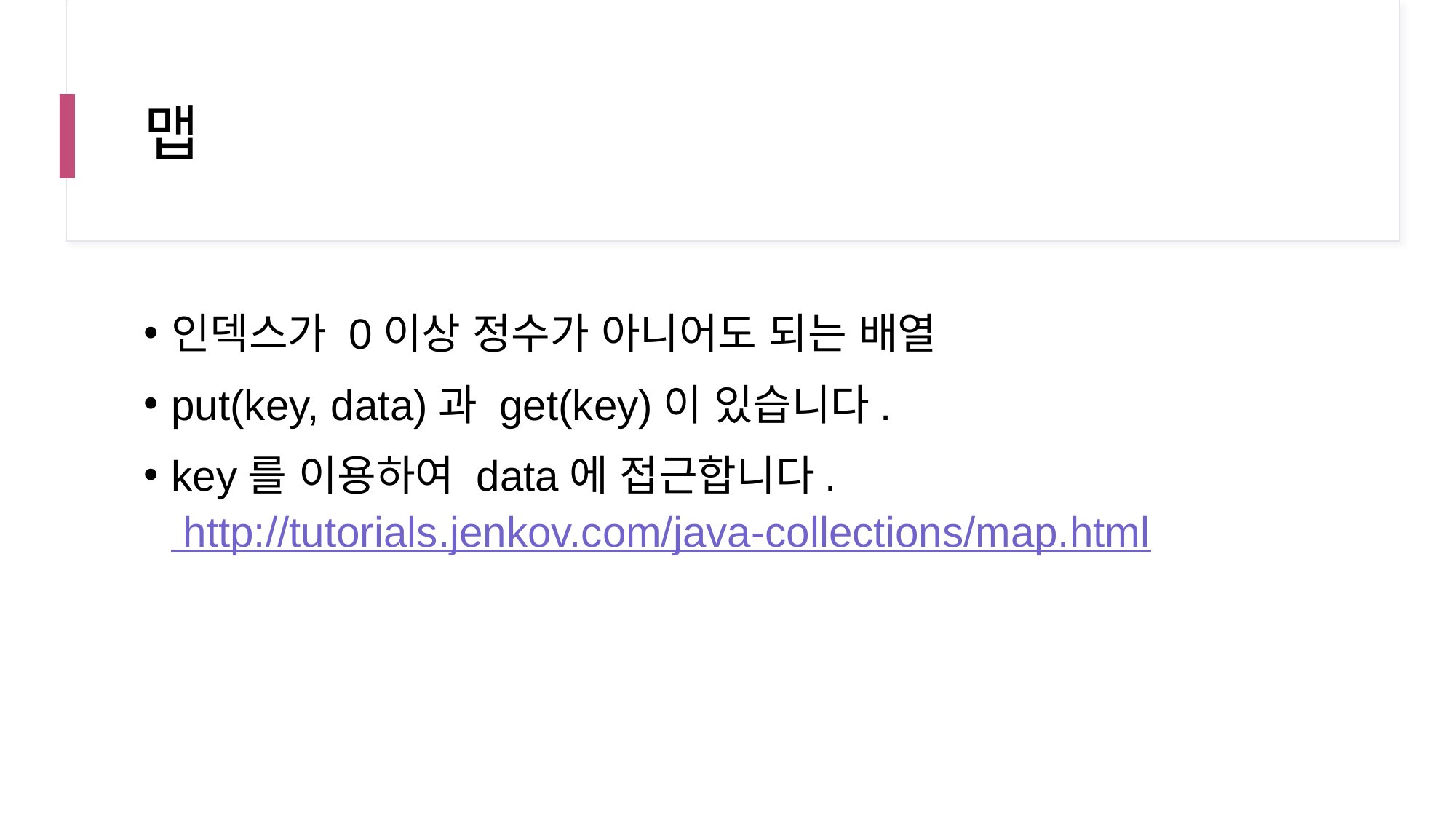

# 맵
인덱스가 0이상 정수가 아니어도 되는 배열
put(key, data)과 get(key)이 있습니다.
key를 이용하여 data에 접근합니다. http://tutorials.jenkov.com/java-collections/map.html